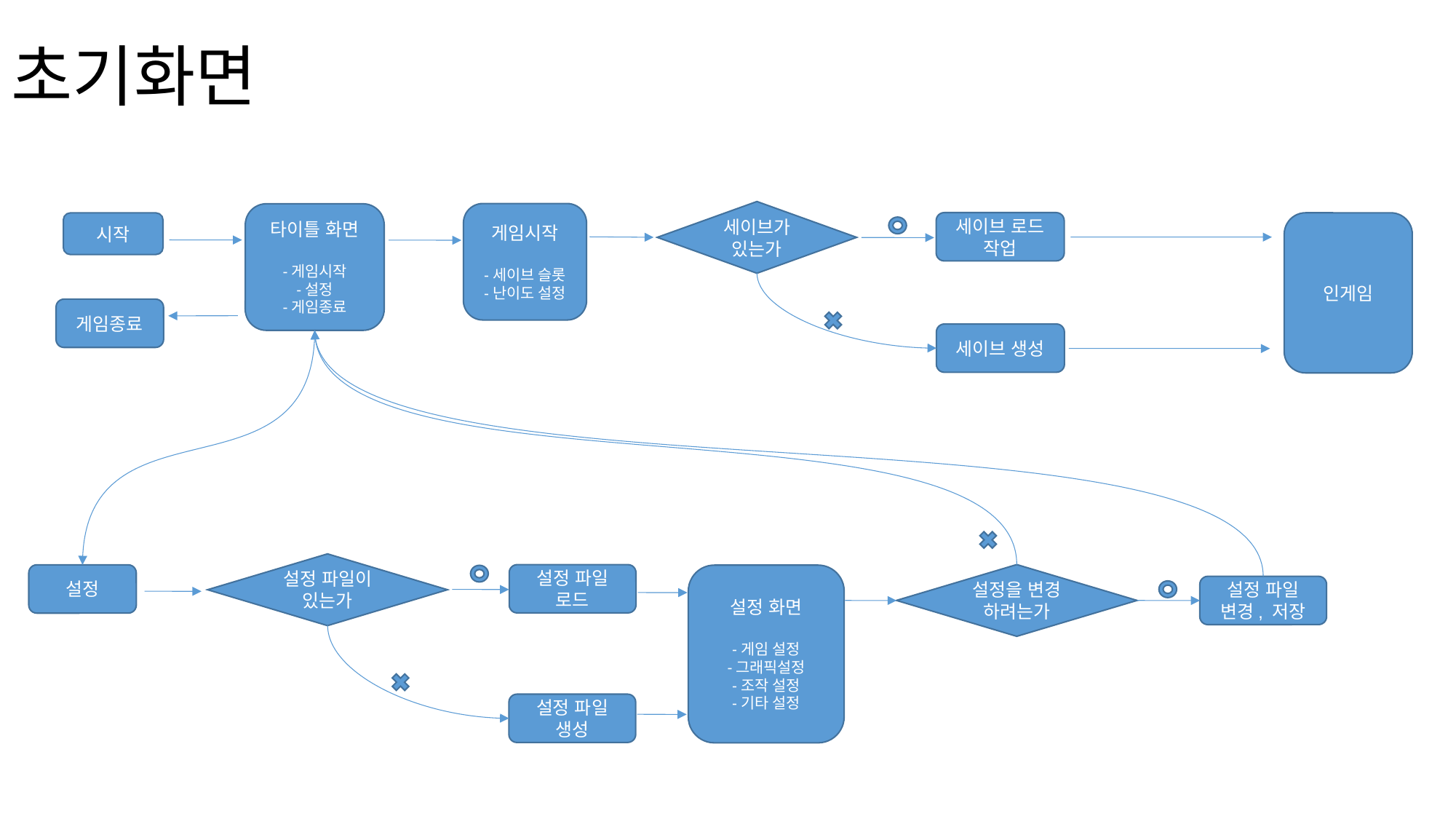

# 초기화면
세이브가 있는가
게임시작

-세이브 슬롯
-난이도 설정
타이틀 화면

-게임시작
-설정
-게임종료
세이브 로드 작업
인게임
시작

게임종료

세이브 생성

설정 파일이 있는가
설정을 변경 하려는가
설정 파일 로드
설정
설정 화면

-게임 설정
-그래픽설정
-조작 설정
-기타 설정

설정 파일 변경, 저장

설정 파일 생성